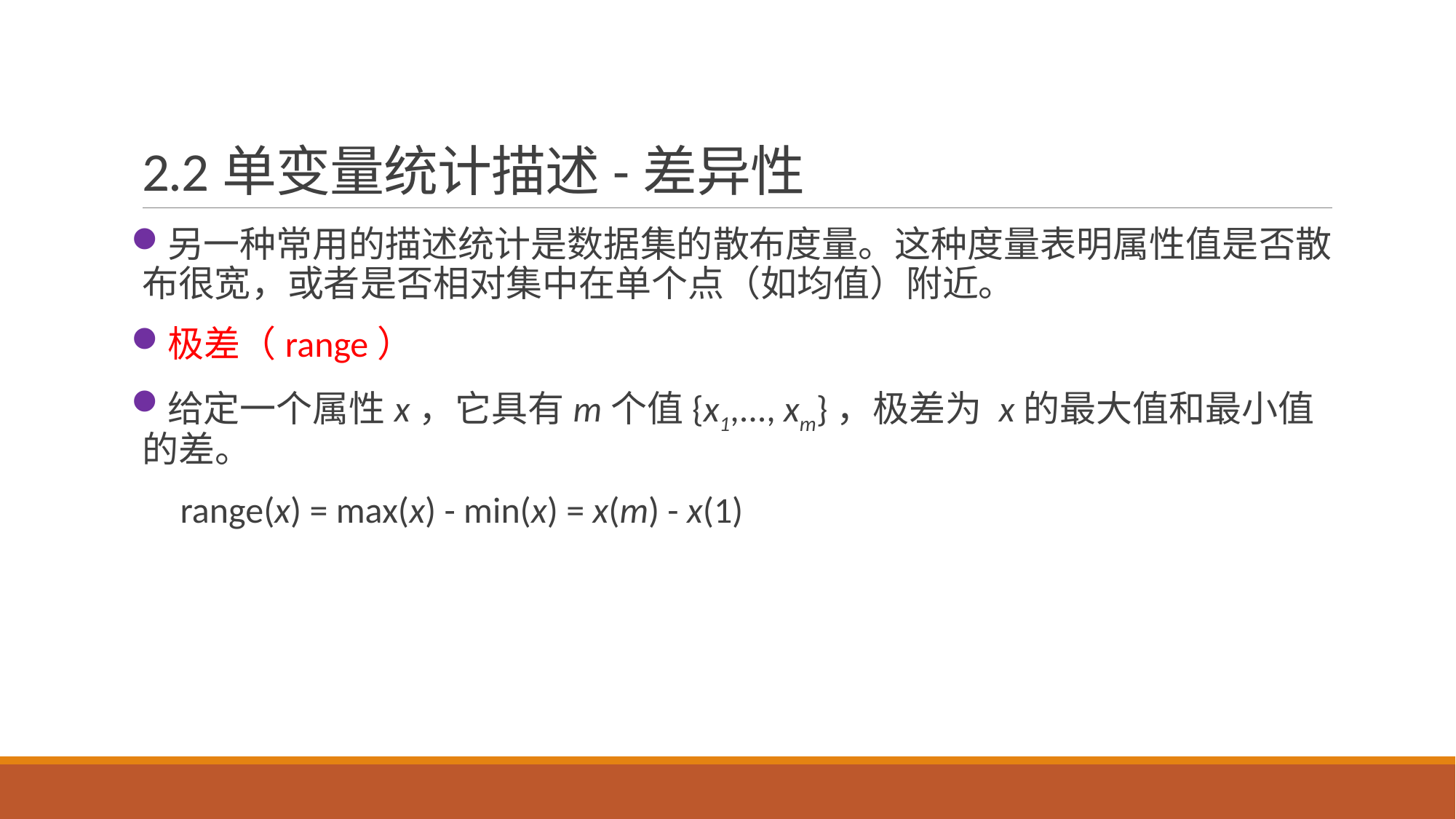

# 2.2单变量统计描述-差异性
另一种常用的描述统计是数据集的散布度量。这种度量表明属性值是否散布很宽，或者是否相对集中在单个点（如均值）附近。
极差（range）
给定一个属性x，它具有m个值{x1,..., xm}，极差为 x的最大值和最小值的差。
      range(x) = max(x) - min(x) = x(m) - x(1)